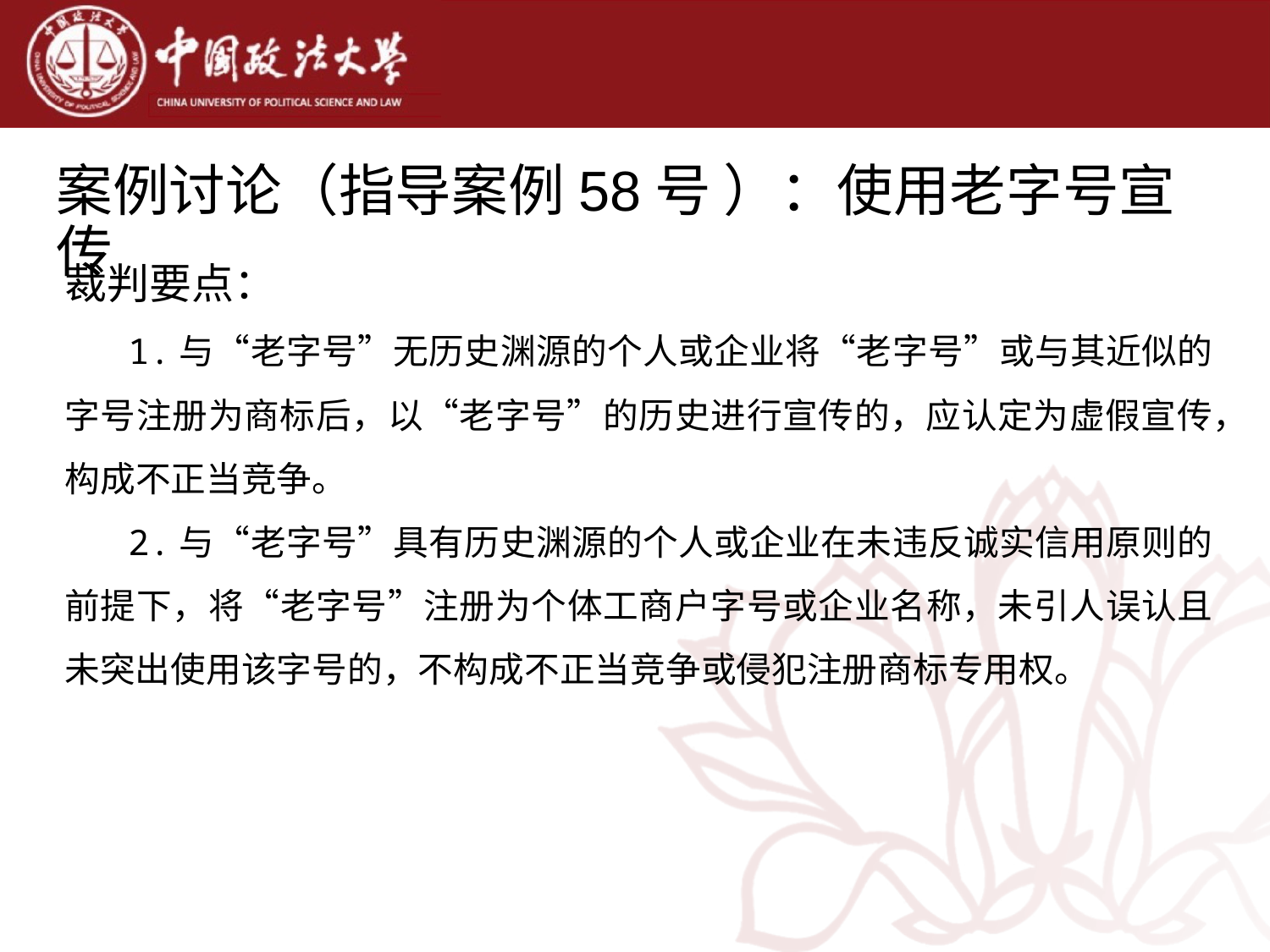

# 案例讨论（指导案例58号 ）：使用老字号宣传
裁判要点：
1.与“老字号”无历史渊源的个人或企业将“老字号”或与其近似的字号注册为商标后，以“老字号”的历史进行宣传的，应认定为虚假宣传，构成不正当竞争。
2.与“老字号”具有历史渊源的个人或企业在未违反诚实信用原则的前提下，将“老字号”注册为个体工商户字号或企业名称，未引人误认且未突出使用该字号的，不构成不正当竞争或侵犯注册商标专用权。